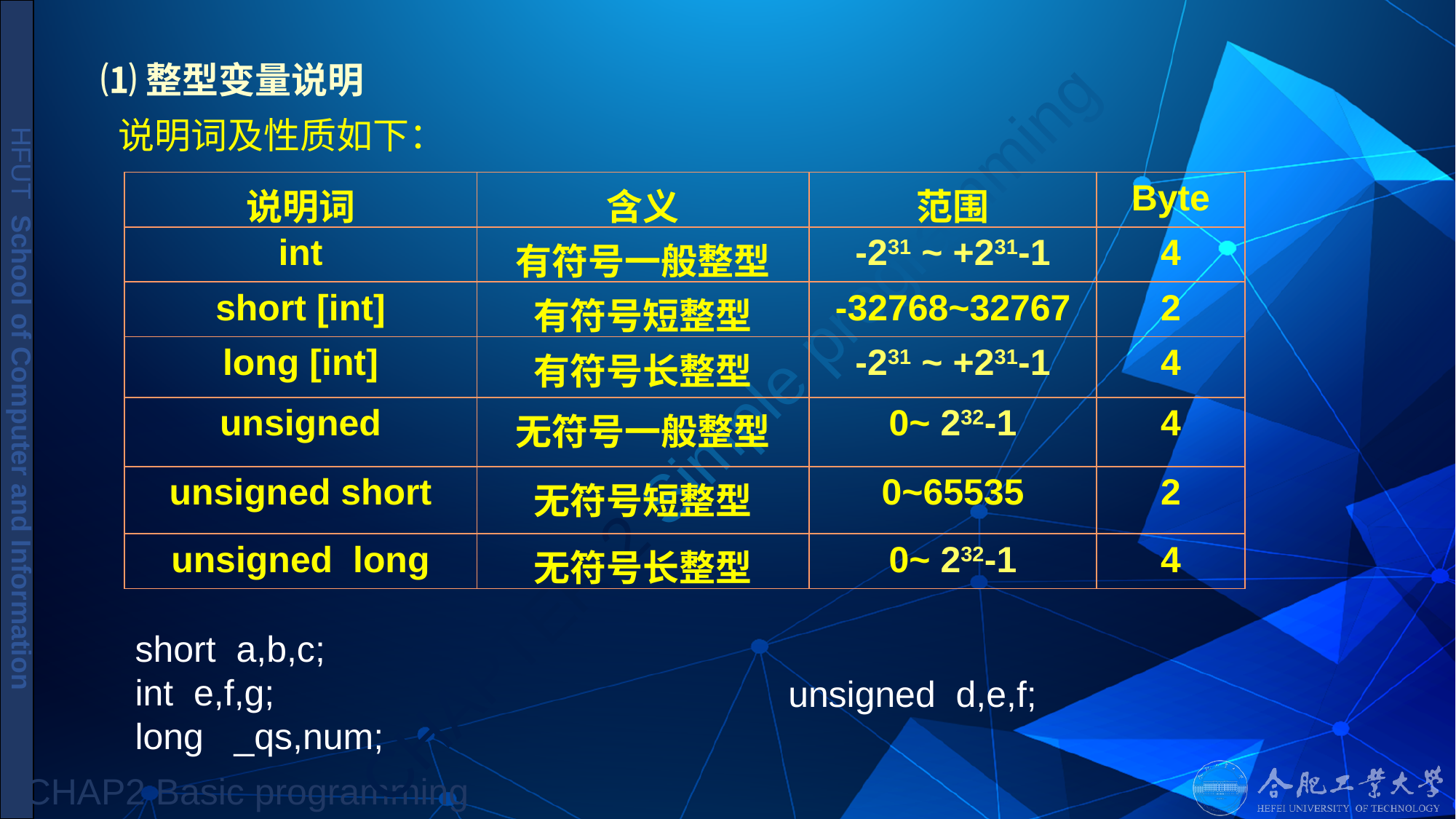

# ⑴整型变量说明
说明词及性质如下：
| 说明词 | 含义 | 范围 | Byte |
| --- | --- | --- | --- |
| int | 有符号一般整型 | -231 ~ +231-1 | 4 |
| short [int] | 有符号短整型 | -32768~32767 | 2 |
| long [int] | 有符号长整型 | -231 ~ +231-1 | 4 |
| unsigned | 无符号一般整型 | 0~ 232-1 | 4 |
| unsigned short | 无符号短整型 | 0~65535 | 2 |
| unsigned long | 无符号长整型 | 0~ 232-1 | 4 |
short  a,b,c;
int  e,f,g;
long   _qs,num;
unsigned  d,e,f;